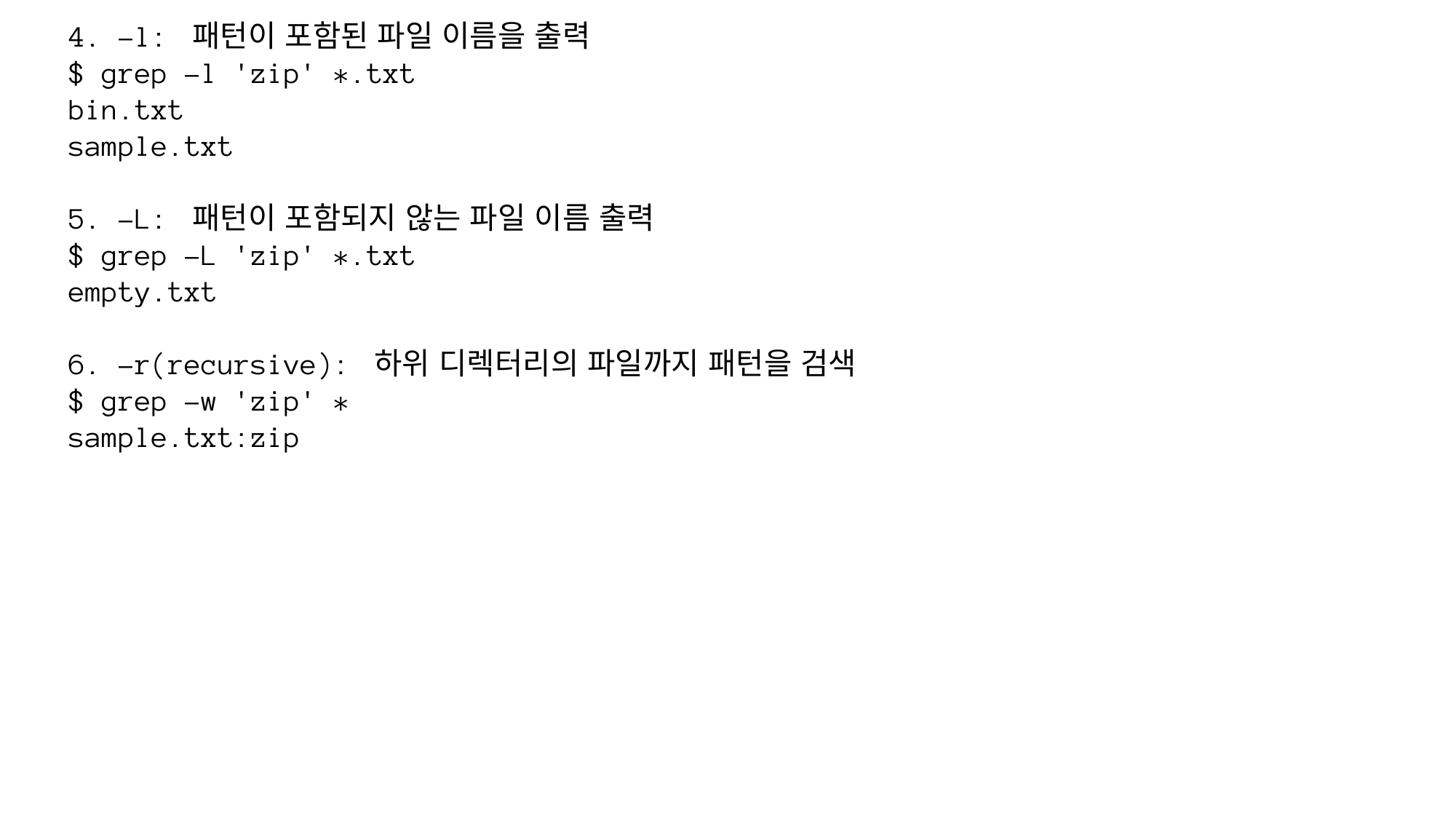

4. -l: 패턴이 포함된 파일 이름을 출력
$ grep -l 'zip' *.txt
bin.txt
sample.txt

5. -L: 패턴이 포함되지 않는 파일 이름 출력
$ grep -L 'zip' *.txt
empty.txt

6. -r(recursive): 하위 디렉터리의 파일까지 패턴을 검색
$ grep -w 'zip' *
sample.txt:zip